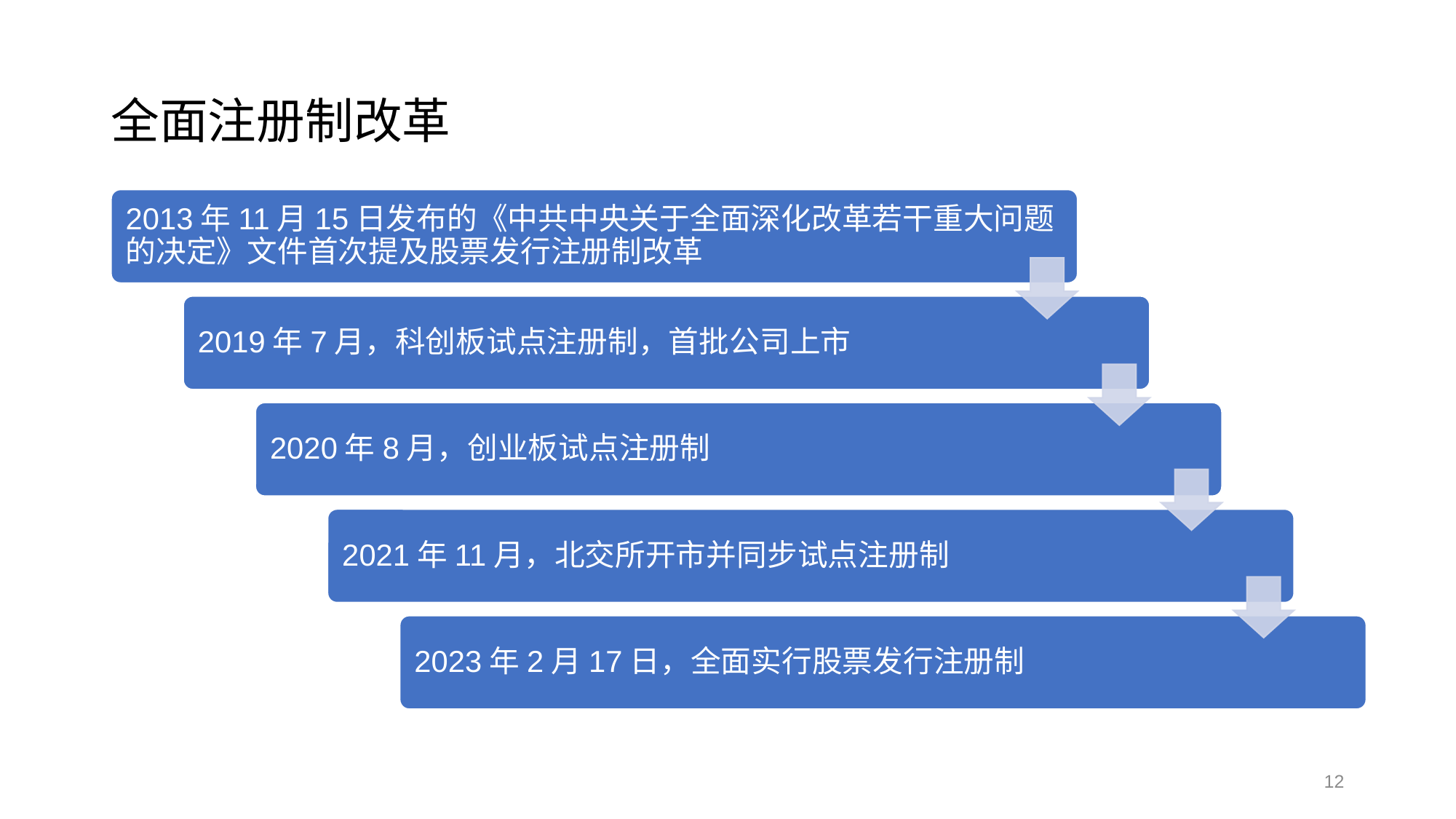

# 全面注册制改革
2013年11月15日发布的《中共中央关于全面深化改革若干重大问题的决定》文件首次提及股票发行注册制改革
2019年7月，科创板试点注册制，首批公司上市
2020年8月，创业板试点注册制
2021年11月，北交所开市并同步试点注册制
2023年2月17日，全面实行股票发行注册制

12